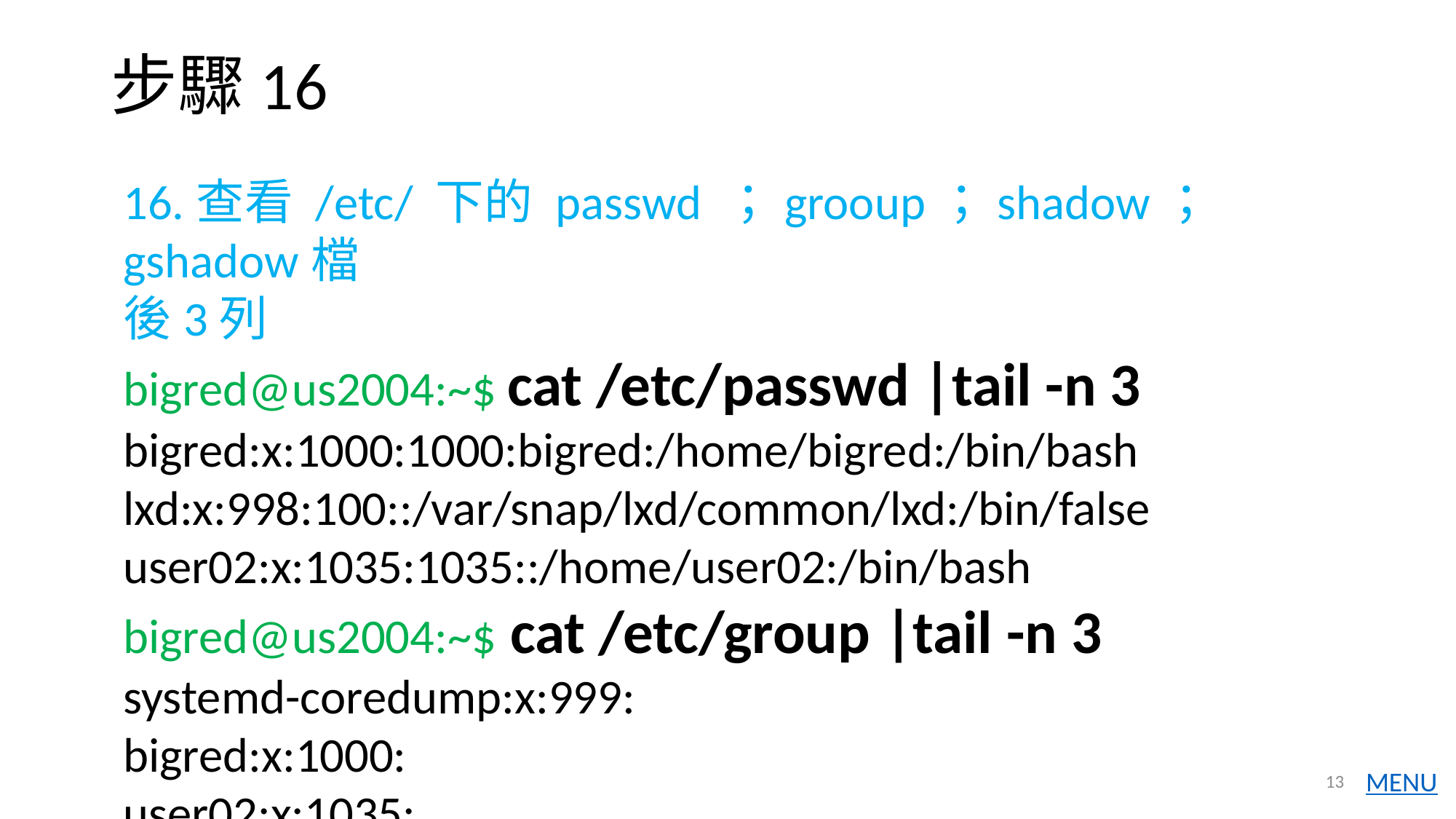

# 步驟16
16.查看 /etc/ 下的 passwd ；grooup；shadow；gshadow檔
後3列
bigred@us2004:~$ cat /etc/passwd |tail -n 3
bigred:x:1000:1000:bigred:/home/bigred:/bin/bash
lxd:x:998:100::/var/snap/lxd/common/lxd:/bin/false
user02:x:1035:1035::/home/user02:/bin/bash
bigred@us2004:~$ cat /etc/group |tail -n 3
systemd-coredump:x:999:
bigred:x:1000:
user02:x:1035:
13